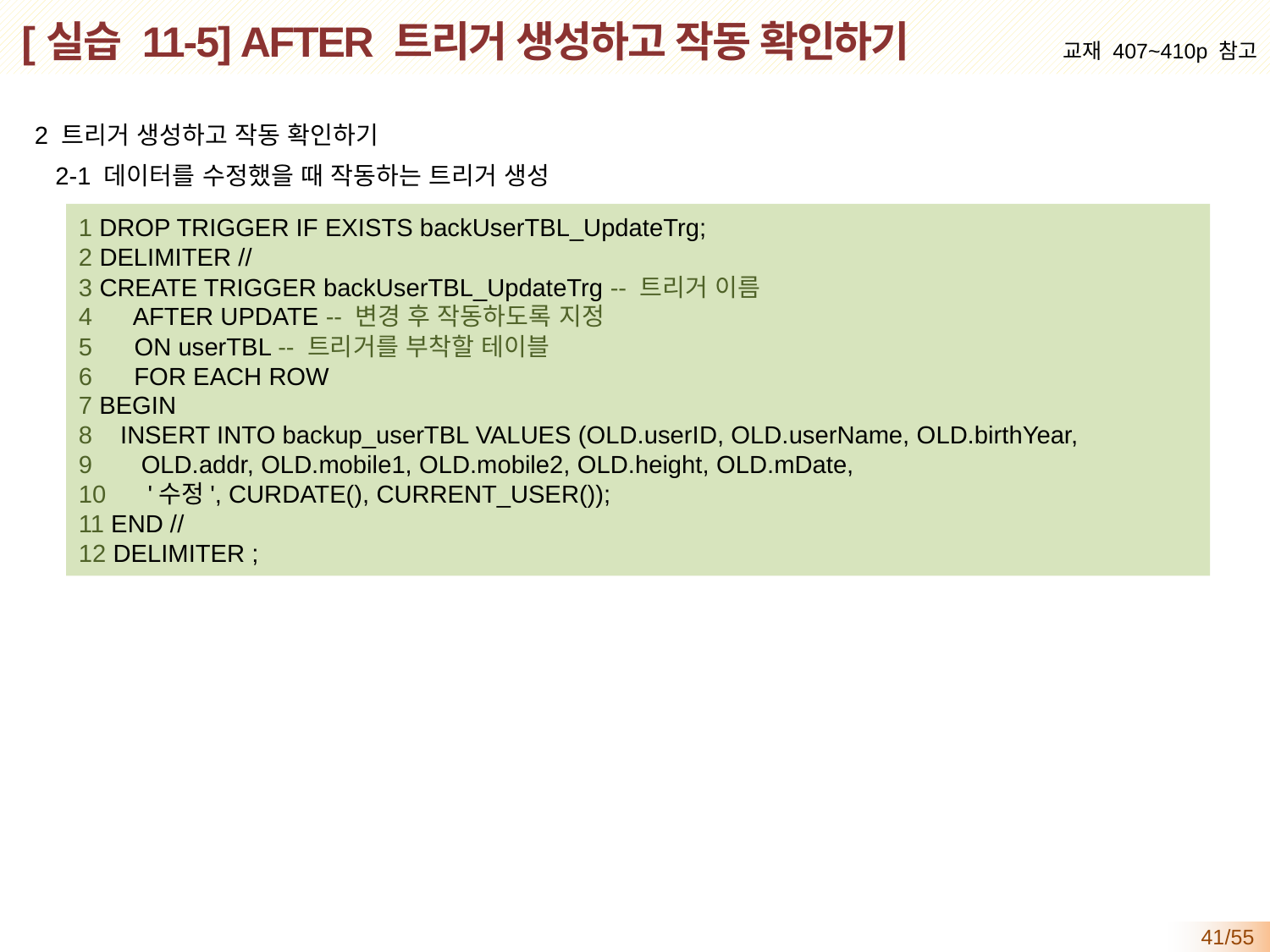

# [실습 11-5] AFTER 트리거 생성하고 작동 확인하기
교재 407~410p 참고
2 트리거 생성하고 작동 확인하기
   2-1 데이터를 수정했을 때 작동하는 트리거 생성

1 DROP TRIGGER IF EXISTS backUserTBL_UpdateTrg;
2 DELIMITER //
3 CREATE TRIGGER backUserTBL_UpdateTrg -- 트리거 이름
4      AFTER UPDATE -- 변경 후 작동하도록 지정
5      ON userTBL -- 트리거를 부착할 테이블
6      FOR EACH ROW
7 BEGIN
8    INSERT INTO backup_userTBL VALUES (OLD.userID, OLD.userName, OLD.birthYear,
9       OLD.addr, OLD.mobile1, OLD.mobile2, OLD.height, OLD.mDate,
10      '수정', CURDATE(), CURRENT_USER());
11 END //
12 DELIMITER ;